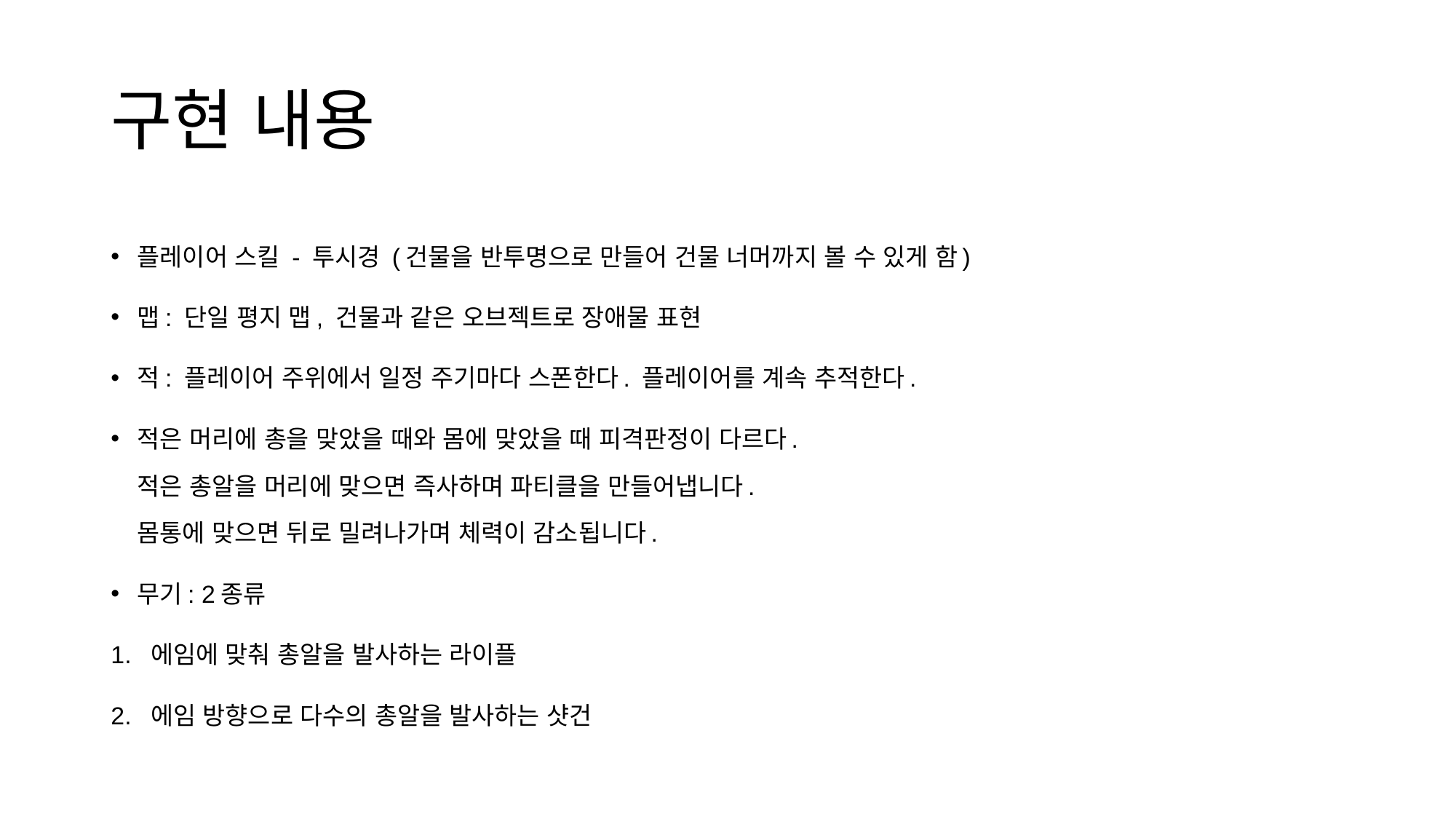

# 구현 내용
플레이어 스킬 - 투시경 (건물을 반투명으로 만들어 건물 너머까지 볼 수 있게 함)
맵: 단일 평지 맵, 건물과 같은 오브젝트로 장애물 표현
적: 플레이어 주위에서 일정 주기마다 스폰한다. 플레이어를 계속 추적한다.
적은 머리에 총을 맞았을 때와 몸에 맞았을 때 피격판정이 다르다.
적은 총알을 머리에 맞으면 즉사하며 파티클을 만들어냅니다.
몸통에 맞으면 뒤로 밀려나가며 체력이 감소됩니다.
무기: 2종류
에임에 맞춰 총알을 발사하는 라이플
에임 방향으로 다수의 총알을 발사하는 샷건